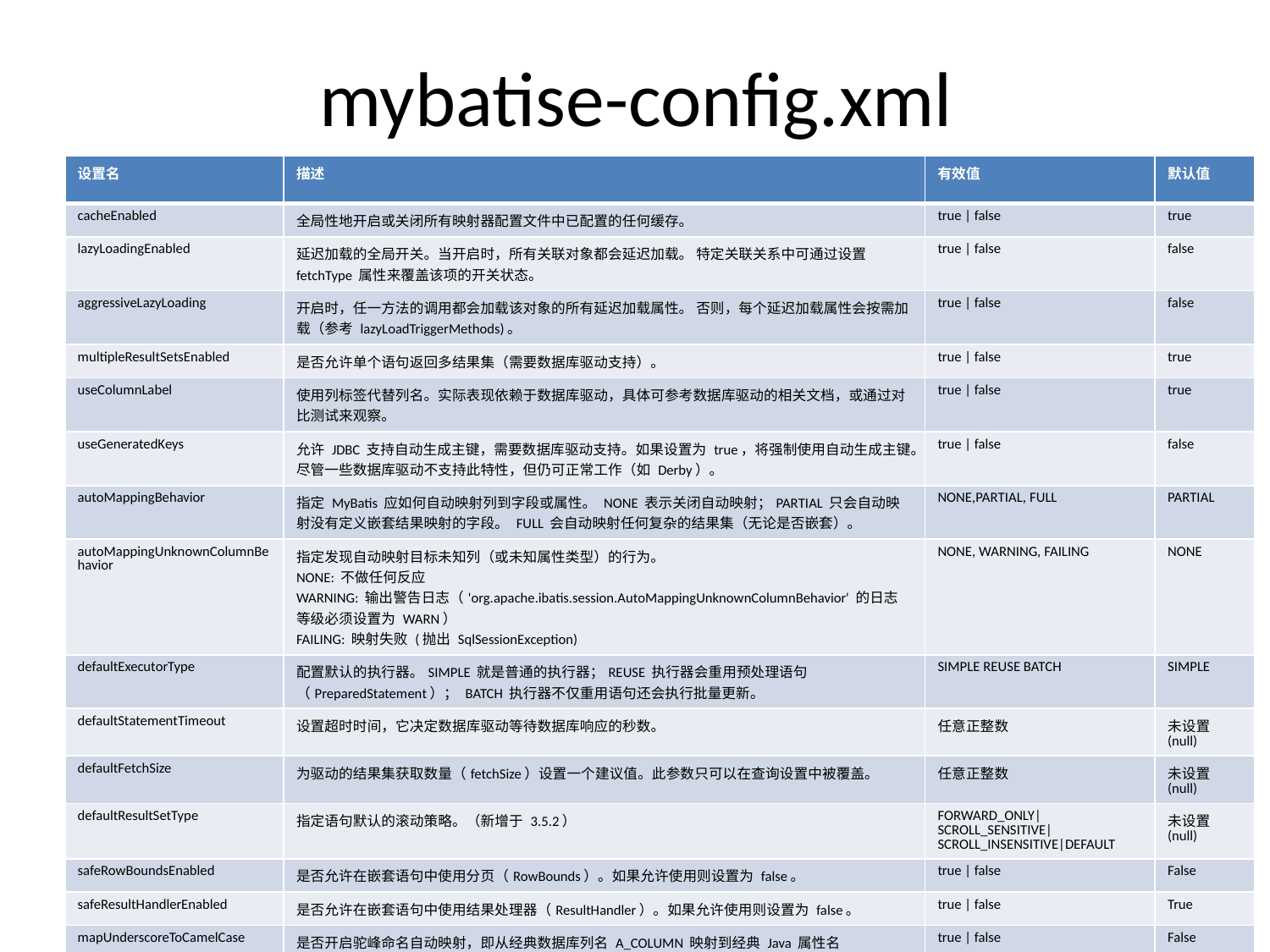

# mybatise-config.xml
| 设置名 | 描述 | 有效值 | 默认值 |
| --- | --- | --- | --- |
| cacheEnabled | 全局性地开启或关闭所有映射器配置文件中已配置的任何缓存。 | true | false | true |
| lazyLoadingEnabled | 延迟加载的全局开关。当开启时，所有关联对象都会延迟加载。 特定关联关系中可通过设置 fetchType 属性来覆盖该项的开关状态。 | true | false | false |
| aggressiveLazyLoading | 开启时，任一方法的调用都会加载该对象的所有延迟加载属性。 否则，每个延迟加载属性会按需加载（参考 lazyLoadTriggerMethods)。 | true | false | false |
| multipleResultSetsEnabled | 是否允许单个语句返回多结果集（需要数据库驱动支持）。 | true | false | true |
| useColumnLabel | 使用列标签代替列名。实际表现依赖于数据库驱动，具体可参考数据库驱动的相关文档，或通过对比测试来观察。 | true | false | true |
| useGeneratedKeys | 允许 JDBC 支持自动生成主键，需要数据库驱动支持。如果设置为 true，将强制使用自动生成主键。尽管一些数据库驱动不支持此特性，但仍可正常工作（如 Derby）。 | true | false | false |
| autoMappingBehavior | 指定 MyBatis 应如何自动映射列到字段或属性。 NONE 表示关闭自动映射；PARTIAL 只会自动映射没有定义嵌套结果映射的字段。 FULL 会自动映射任何复杂的结果集（无论是否嵌套）。 | NONE,PARTIAL, FULL | PARTIAL |
| autoMappingUnknownColumnBehavior | 指定发现自动映射目标未知列（或未知属性类型）的行为。 NONE: 不做任何反应 WARNING: 输出警告日志（'org.apache.ibatis.session.AutoMappingUnknownColumnBehavior' 的日志等级必须设置为 WARN） FAILING: 映射失败 (抛出 SqlSessionException) | NONE, WARNING, FAILING | NONE |
| defaultExecutorType | 配置默认的执行器。SIMPLE 就是普通的执行器；REUSE 执行器会重用预处理语句（PreparedStatement）； BATCH 执行器不仅重用语句还会执行批量更新。 | SIMPLE REUSE BATCH | SIMPLE |
| defaultStatementTimeout | 设置超时时间，它决定数据库驱动等待数据库响应的秒数。 | 任意正整数 | 未设置 (null) |
| defaultFetchSize | 为驱动的结果集获取数量（fetchSize）设置一个建议值。此参数只可以在查询设置中被覆盖。 | 任意正整数 | 未设置 (null) |
| defaultResultSetType | 指定语句默认的滚动策略。（新增于 3.5.2） | FORWARD\_ONLY|SCROLL\_SENSITIVE|SCROLL\_INSENSITIVE|DEFAULT | 未设置 (null) |
| safeRowBoundsEnabled | 是否允许在嵌套语句中使用分页（RowBounds）。如果允许使用则设置为 false。 | true | false | False |
| safeResultHandlerEnabled | 是否允许在嵌套语句中使用结果处理器（ResultHandler）。如果允许使用则设置为 false。 | true | false | True |
| mapUnderscoreToCamelCase | 是否开启驼峰命名自动映射，即从经典数据库列名 A\_COLUMN 映射到经典 Java 属性名 aColumn。 | true | false | False |
| localCacheScope | MyBatis 利用本地缓存机制（Local Cache）防止循环引用和加速重复的嵌套查询。 默认值为 SESSION，会缓存一个会话中执行的所有查询。 若设置值为 STATEMENT，本地缓存将仅用于执行语句，对相同 SqlSession 的不同查询将不会进行缓存。 | SESSION | STATEMENT | SESSION |